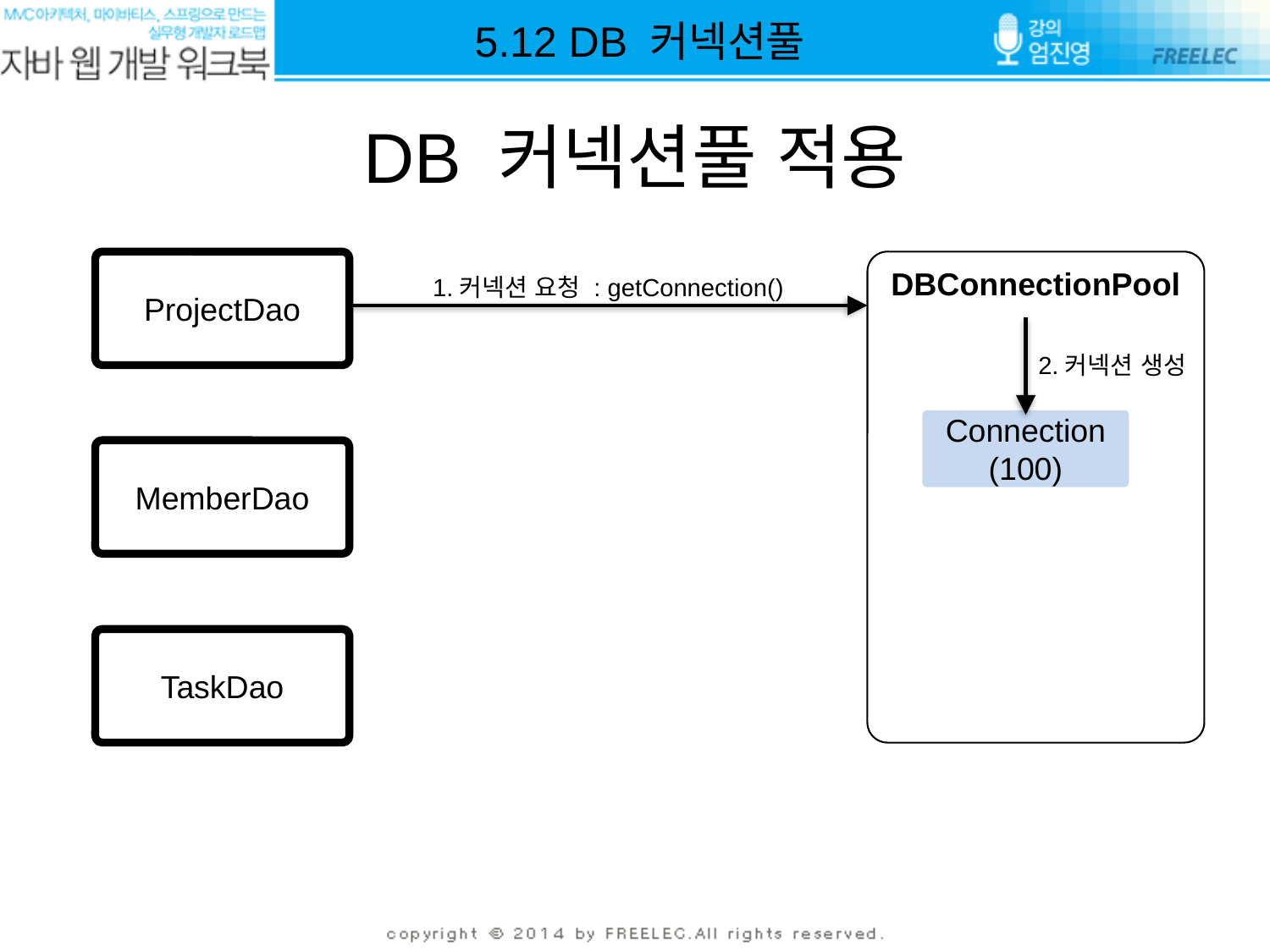

5.12 DB 커넥션풀
DB 커넥션풀 적용
DBConnectionPool
ProjectDao

1.커넥션 요청 : getConnection()
2.커넥션 생성
Connection
(100)
MemberDao

TaskDao